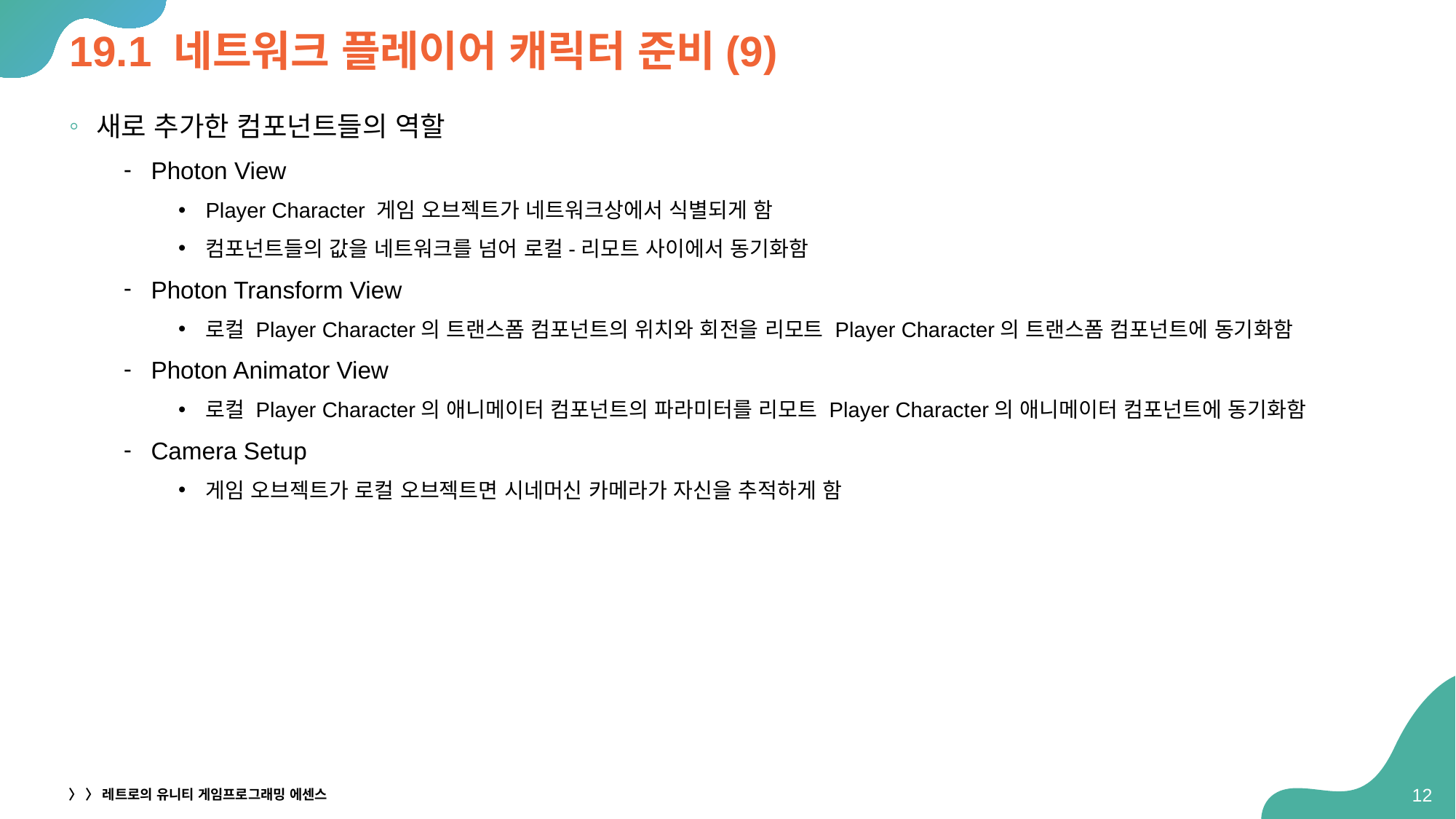

# 19.1 네트워크 플레이어 캐릭터 준비(9)
새로 추가한 컴포넌트들의 역할
Photon View
Player Character 게임 오브젝트가 네트워크상에서 식별되게 함
컴포넌트들의 값을 네트워크를 넘어 로컬-리모트 사이에서 동기화함
Photon Transform View
로컬 Player Character의 트랜스폼 컴포넌트의 위치와 회전을 리모트 Player Character의 트랜스폼 컴포넌트에 동기화함
Photon Animator View
로컬 Player Character의 애니메이터 컴포넌트의 파라미터를 리모트 Player Character의 애니메이터 컴포넌트에 동기화함
Camera Setup
게임 오브젝트가 로컬 오브젝트면 시네머신 카메라가 자신을 추적하게 함
12